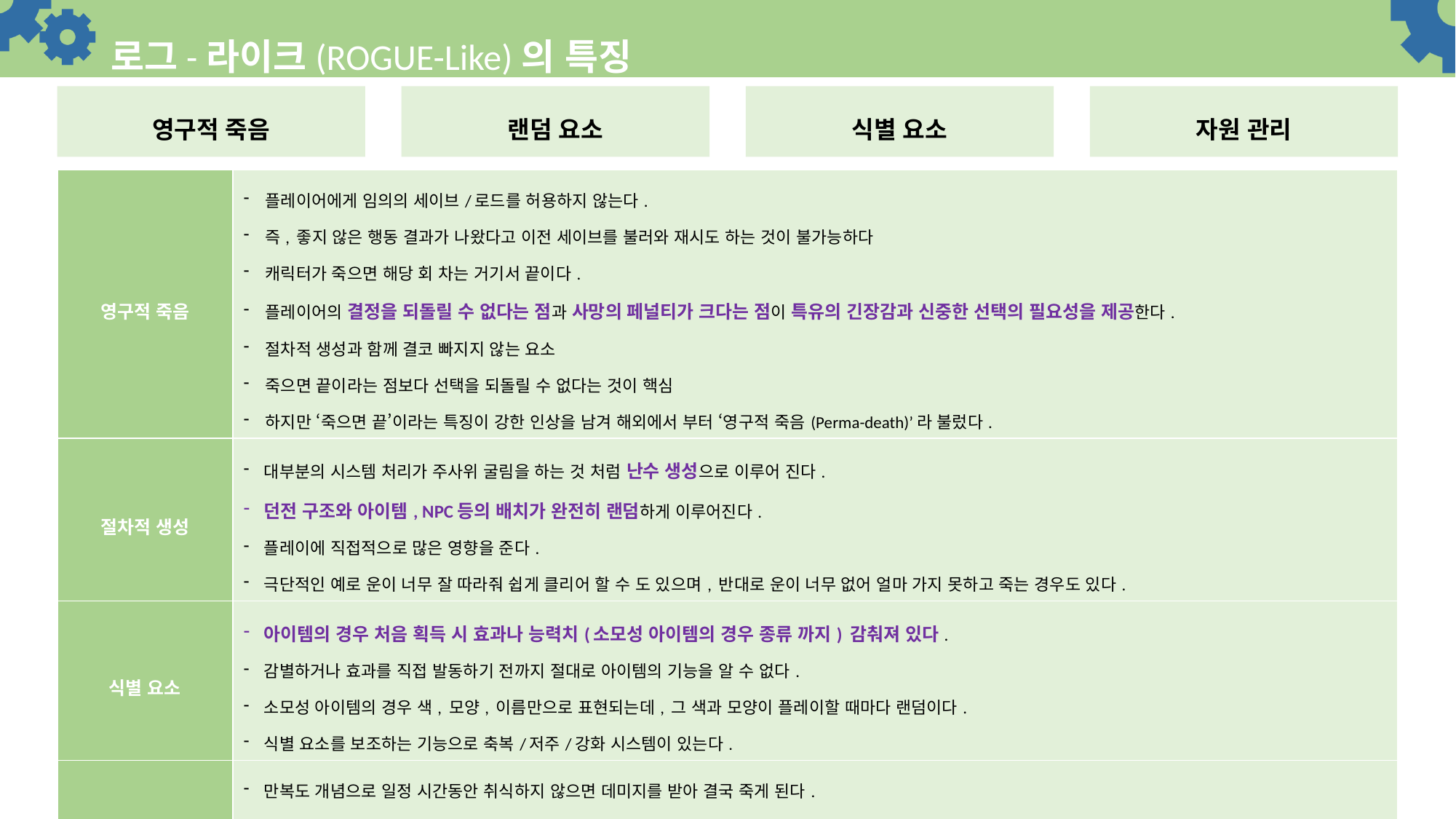

# 로그-라이크(ROGUE-Like)의 특징
영구적 죽음
랜덤 요소
식별 요소
자원 관리
| 영구적 죽음 | 플레이어에게 임의의 세이브/로드를 허용하지 않는다. 즉, 좋지 않은 행동 결과가 나왔다고 이전 세이브를 불러와 재시도 하는 것이 불가능하다 캐릭터가 죽으면 해당 회 차는 거기서 끝이다. 플레이어의 결정을 되돌릴 수 없다는 점과 사망의 페널티가 크다는 점이 특유의 긴장감과 신중한 선택의 필요성을 제공한다. 절차적 생성과 함께 결코 빠지지 않는 요소 죽으면 끝이라는 점보다 선택을 되돌릴 수 없다는 것이 핵심 하지만 ‘죽으면 끝’이라는 특징이 강한 인상을 남겨 해외에서 부터 ‘영구적 죽음(Perma-death)’라 불렀다. |
| --- | --- |
| 절차적 생성 | 대부분의 시스템 처리가 주사위 굴림을 하는 것 처럼 난수 생성으로 이루어 진다. 던전 구조와 아이템, NPC등의 배치가 완전히 랜덤하게 이루어진다. 플레이에 직접적으로 많은 영향을 준다. 극단적인 예로 운이 너무 잘 따라줘 쉽게 클리어 할 수 도 있으며, 반대로 운이 너무 없어 얼마 가지 못하고 죽는 경우도 있다. |
| 식별 요소 | 아이템의 경우 처음 획득 시 효과나 능력치(소모성 아이템의 경우 종류 까지) 감춰져 있다. 감별하거나 효과를 직접 발동하기 전까지 절대로 아이템의 기능을 알 수 없다. 소모성 아이템의 경우 색, 모양, 이름만으로 표현되는데, 그 색과 모양이 플레이할 때마다 랜덤이다. 식별 요소를 보조하는 기능으로 축복/저주/강화 시스템이 있는다. |
| 자원 관리 | 만복도 개념으로 일정 시간동안 취식하지 않으면 데미지를 받아 결국 죽게 된다. 던전의 한 곳에 머물러 레벨을 올리는 행위를 방지한다. 주기적으로 식량을 충당하기 위해 끊임없이 탐험하며 이동해야 한다. |